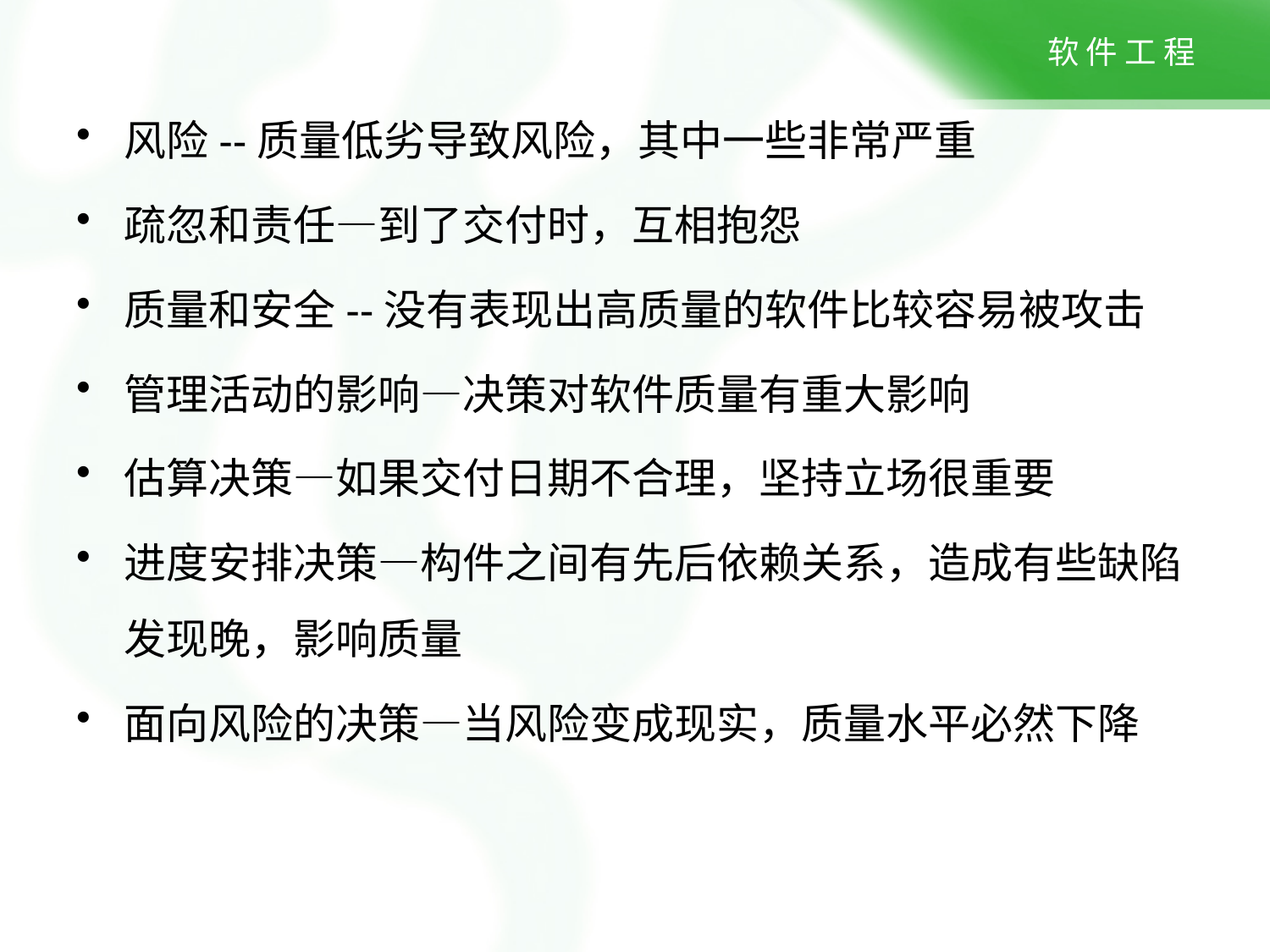

风险--质量低劣导致风险，其中一些非常严重
疏忽和责任—到了交付时，互相抱怨
质量和安全--没有表现出高质量的软件比较容易被攻击
管理活动的影响—决策对软件质量有重大影响
估算决策—如果交付日期不合理，坚持立场很重要
进度安排决策—构件之间有先后依赖关系，造成有些缺陷发现晚，影响质量
面向风险的决策—当风险变成现实，质量水平必然下降